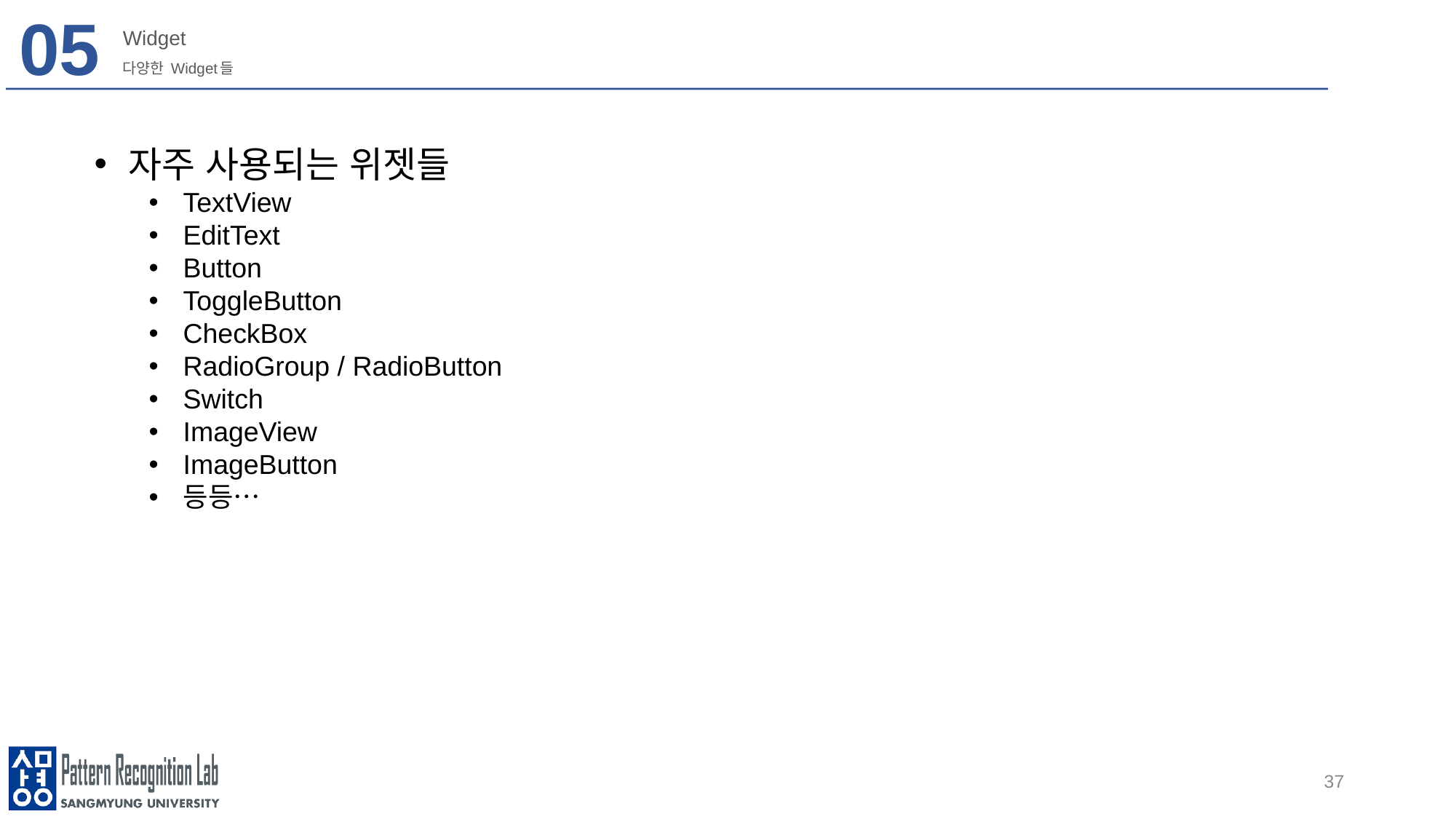

05
# Widget
다양한 Widget들
자주 사용되는 위젯들
TextView
EditText
Button
ToggleButton
CheckBox
RadioGroup / RadioButton
Switch
ImageView
ImageButton
등등…
37